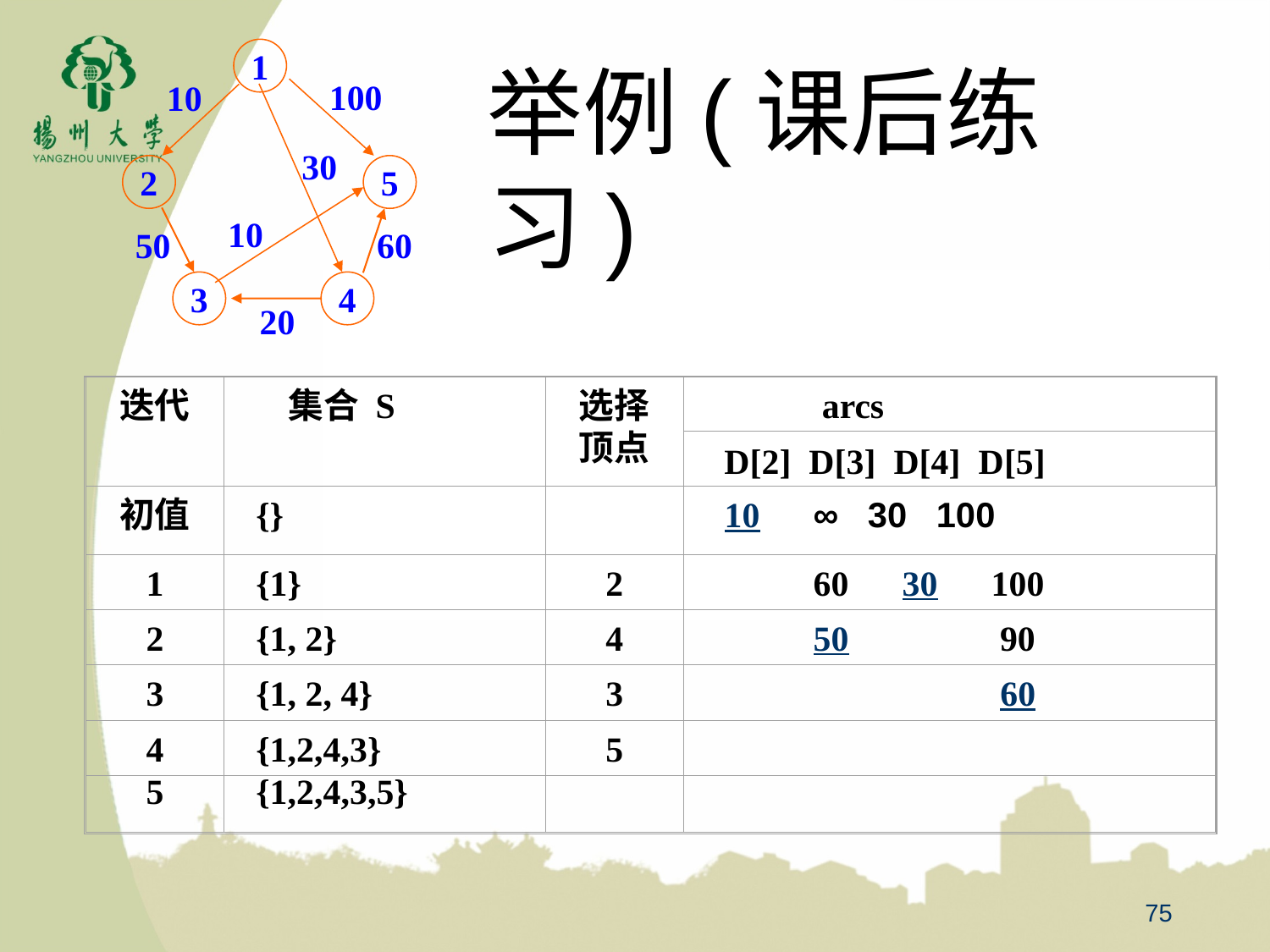

1
100
10

30
2
5

10

50
60
3
4
20

举例(课后练习)

迭代

   集合 S

选择
顶点

            arcs

 D[2]  D[3]  D[4]  D[5]

初值

{}

 10      ∞   30   100

{1}

2

           60      30      100

1

{1, 2}

4

           50                 90
2

3

{1, 2, 4}

3

                                60

4
5
{1,2,4,3}
{1,2,4,3,5}
5

75